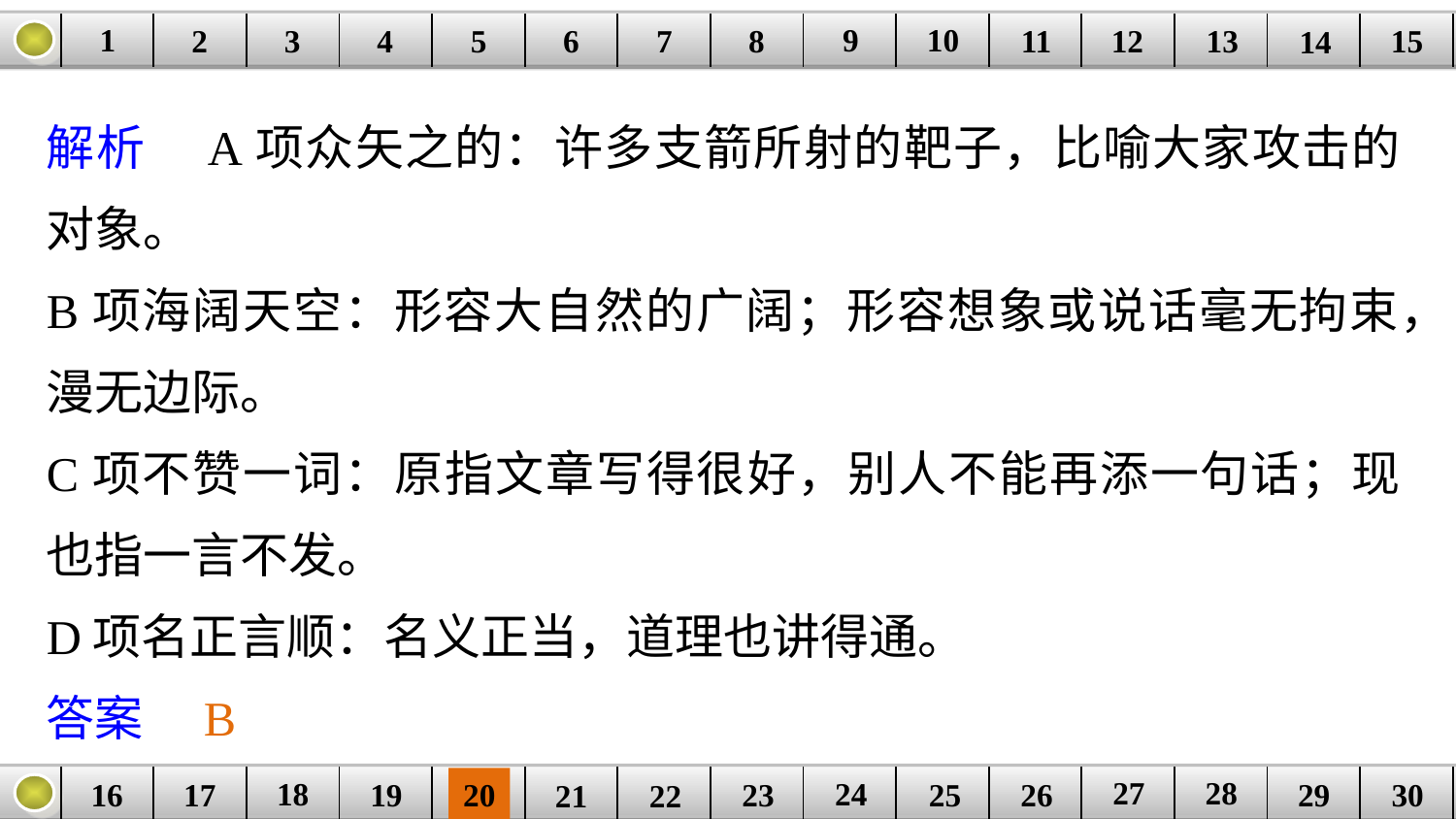

9
10
1
3
4
5
6
8
11
2
12
15
|  |  |  |  |  |  |  |  |  |  |  |  |  |  |  |
| --- | --- | --- | --- | --- | --- | --- | --- | --- | --- | --- | --- | --- | --- | --- |
7
13
14

解析　A项众矢之的：许多支箭所射的靶子，比喻大家攻击的对象。
B项海阔天空：形容大自然的广阔；形容想象或说话毫无拘束，漫无边际。
C项不赞一词：原指文章写得很好，别人不能再添一句话；现也指一言不发。
D项名正言顺：名义正当，道理也讲得通。
答案　B

27
28
18
24
16
25
26
30
|  |  |  |  |  |  |  |  |  |  |  |  |  |  |  |
| --- | --- | --- | --- | --- | --- | --- | --- | --- | --- | --- | --- | --- | --- | --- |
23
17
19
20
29
21
22